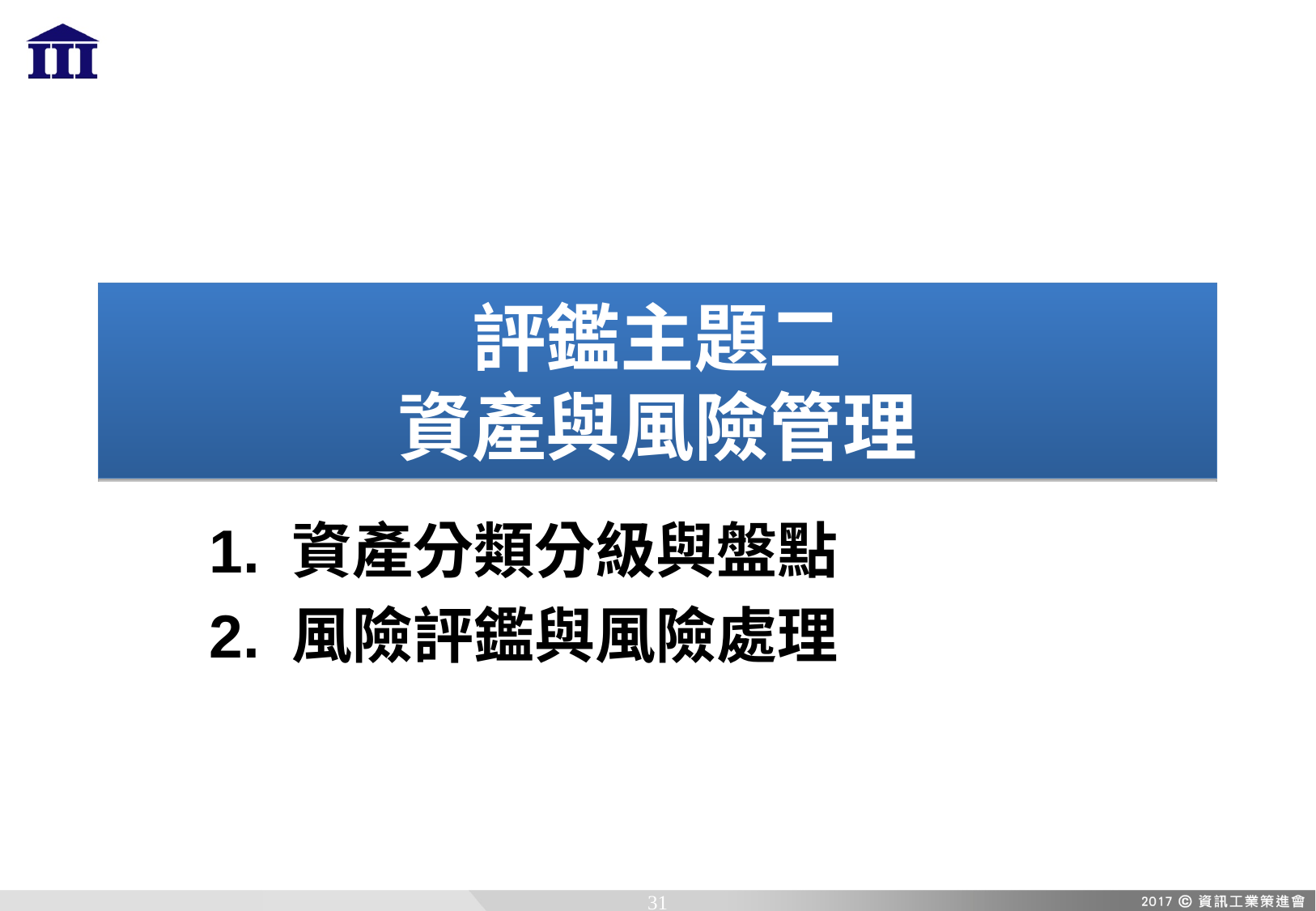

# 評鑑主題二 資產與風險管理
1. 資產分類分級與盤點
2. 風險評鑑與風險處理
31